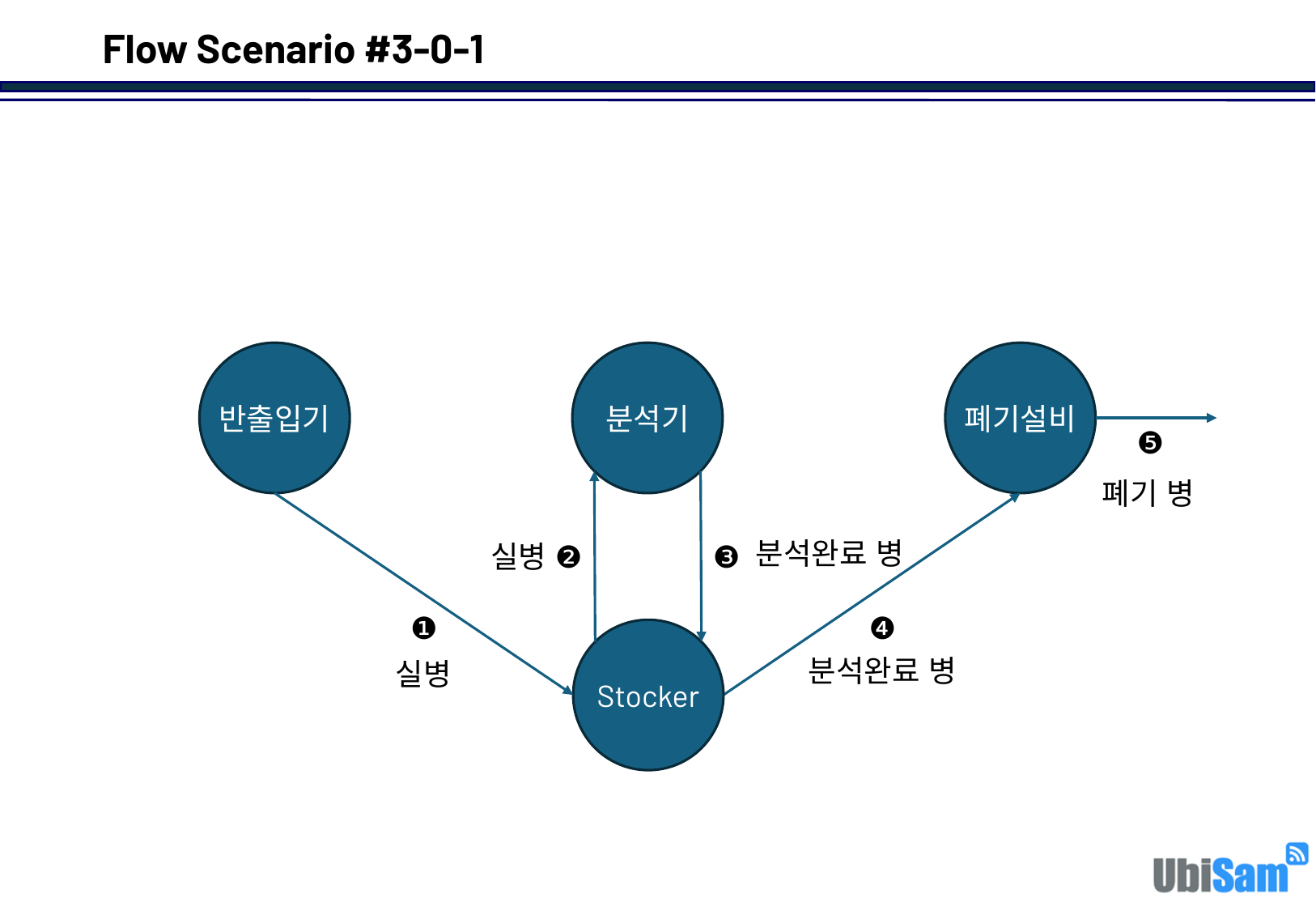

# Flow Scenario #3-0-1
반출입기
분석기
폐기설비
❺
폐기 병
분석완료 병
실병
❷
❸
❶
❹
Stocker
분석완료 병
실병